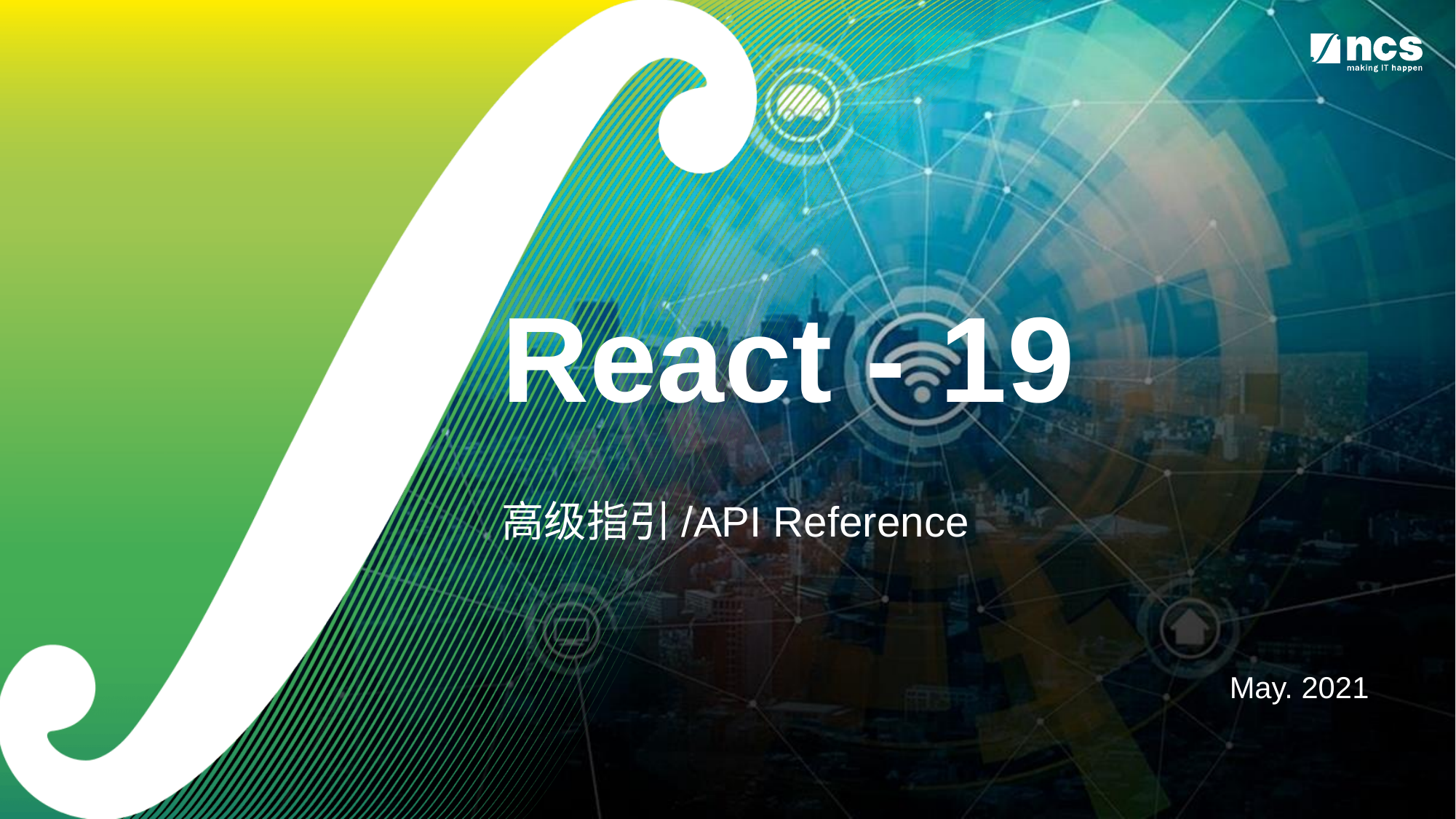

# React - 19 高级指引/API Reference
May. 2021